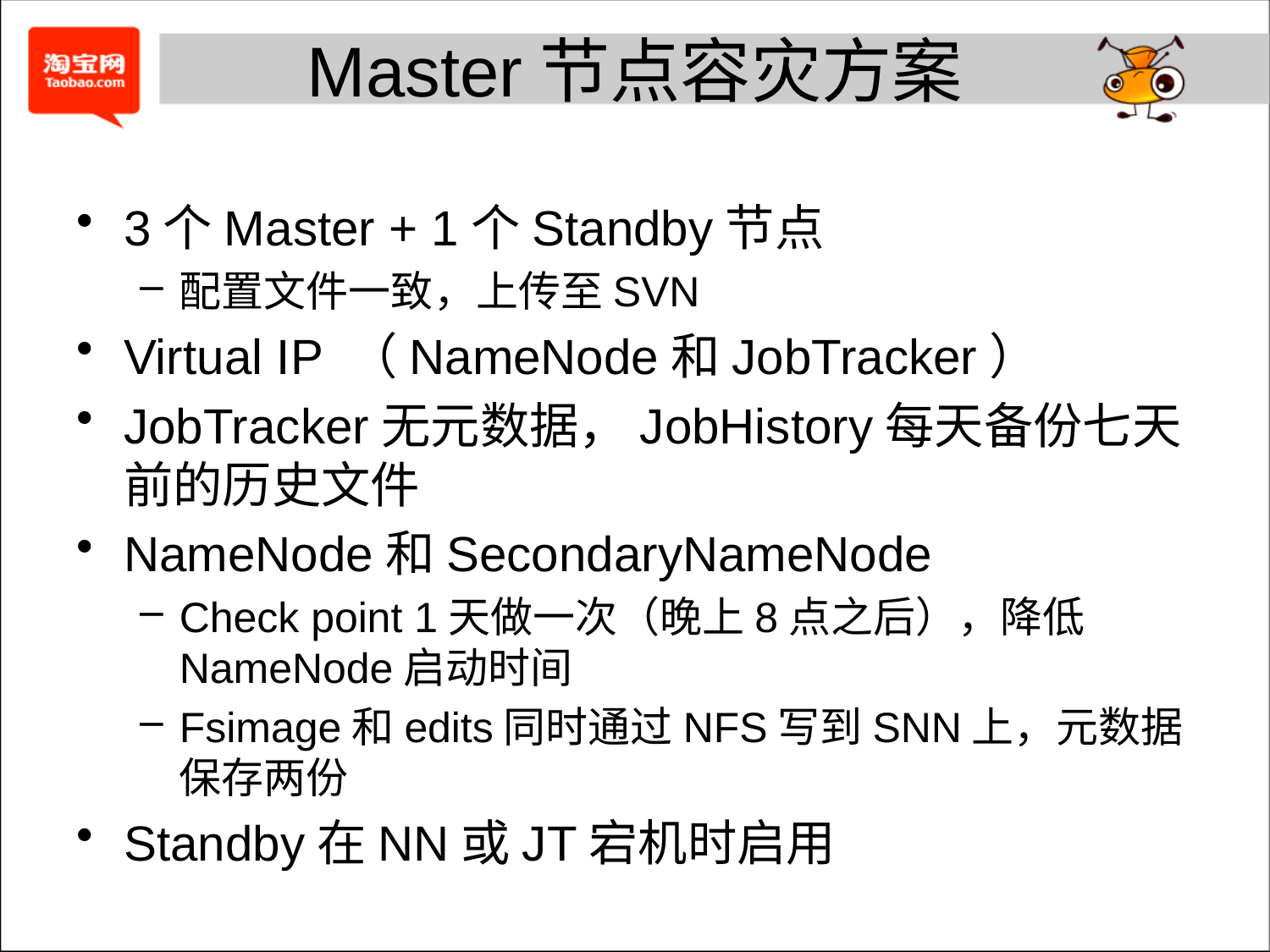

# Master节点容灾方案
3个Master + 1个Standby节点
配置文件一致，上传至SVN
Virtual IP （NameNode和JobTracker）
JobTracker无元数据，JobHistory每天备份七天前的历史文件
NameNode和SecondaryNameNode
Check point 1天做一次（晚上8点之后），降低NameNode启动时间
Fsimage和edits同时通过NFS写到SNN上，元数据保存两份
Standby在NN或JT宕机时启用